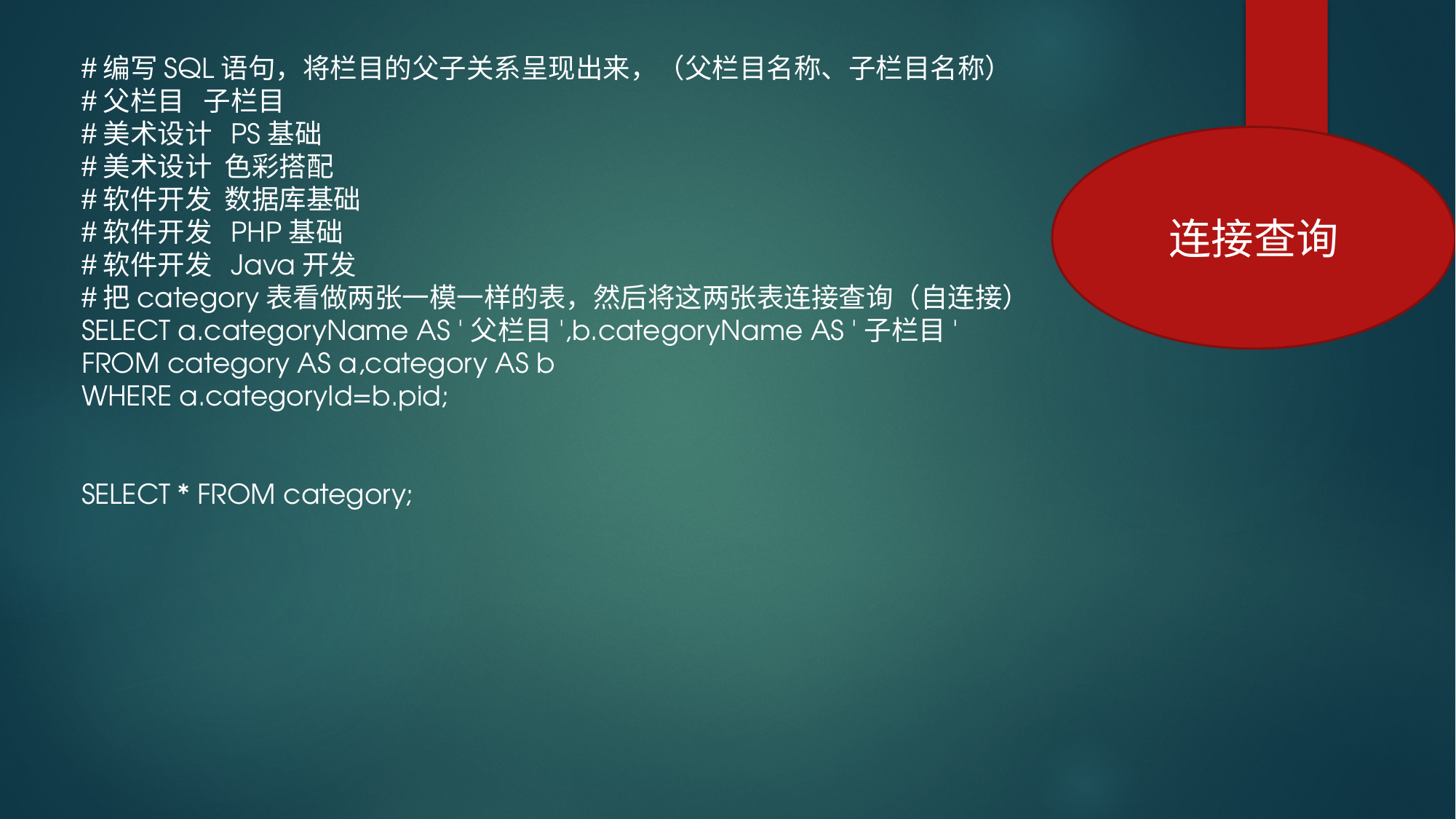

#编写SQL语句，将栏目的父子关系呈现出来，（父栏目名称、子栏目名称）
#父栏目   子栏目
#美术设计  PS基础
#美术设计  色彩搭配
#软件开发  数据库基础
#软件开发  PHP基础
#软件开发  Java开发
#把category表看做两张一模一样的表，然后将这两张表连接查询（自连接）
SELECT a.categoryName AS '父栏目',b.categoryName AS '子栏目'
FROM category AS a,category AS b
WHERE a.categoryId=b.pid;

SELECT * FROM category;

连接查询